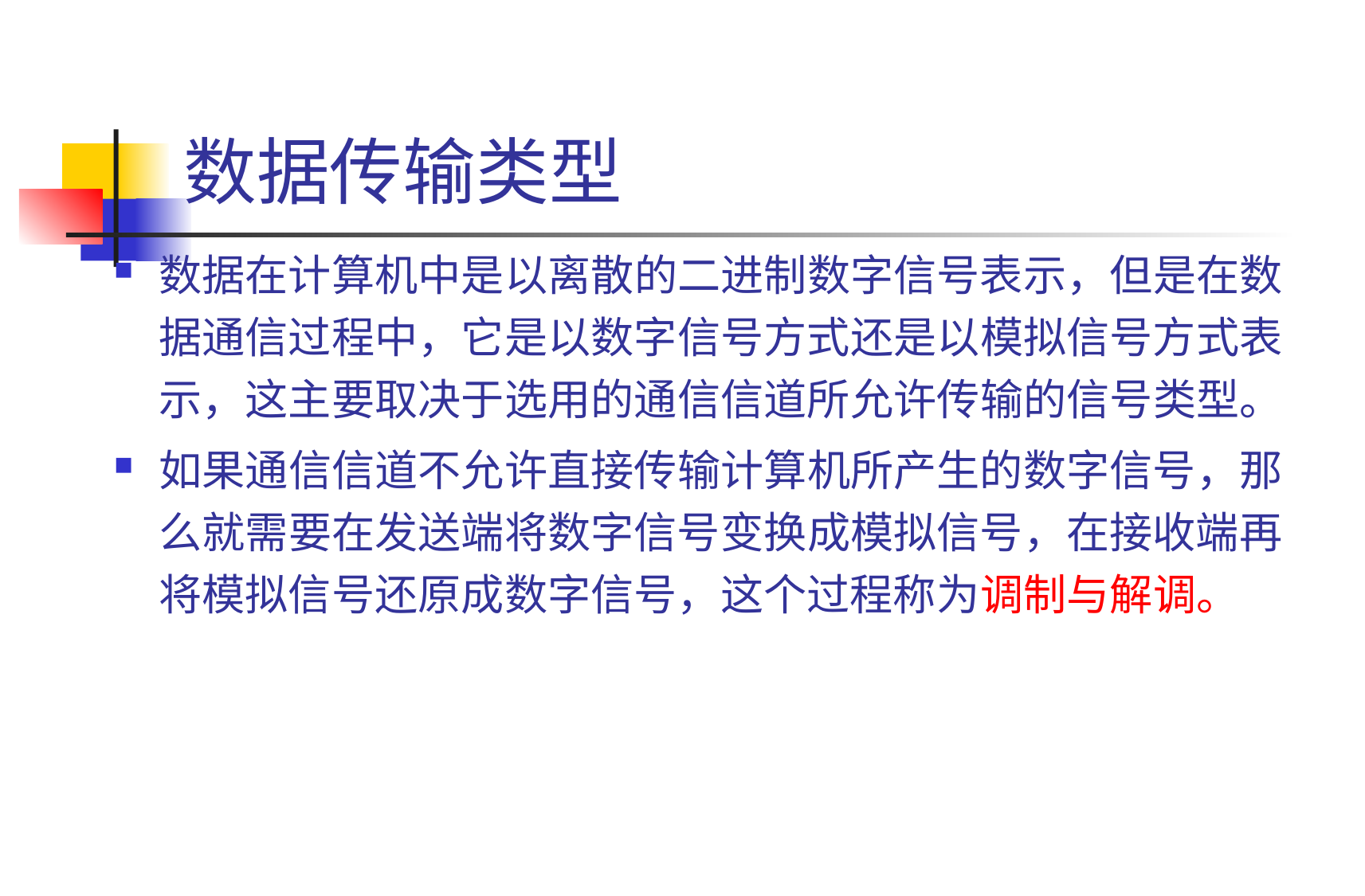

# 数据传输类型
数据在计算机中是以离散的二进制数字信号表示，但是在数据通信过程中，它是以数字信号方式还是以模拟信号方式表示，这主要取决于选用的通信信道所允许传输的信号类型。
如果通信信道不允许直接传输计算机所产生的数字信号，那么就需要在发送端将数字信号变换成模拟信号，在接收端再将模拟信号还原成数字信号，这个过程称为调制与解调。